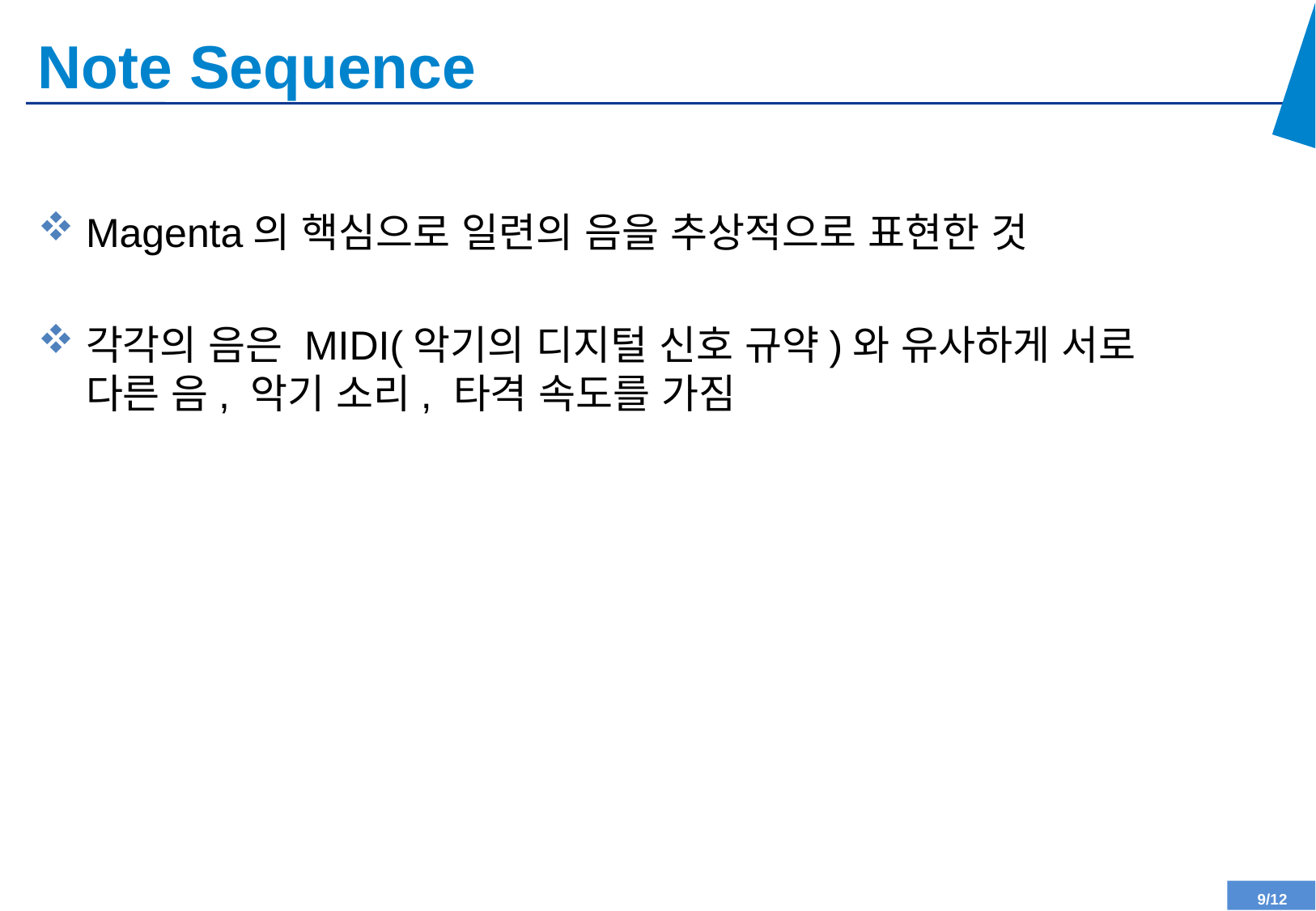

# Note Sequence

Magenta의 핵심으로 일련의 음을 추상적으로 표현한 것

각각의 음은 MIDI(악기의 디지털 신호 규약)와 유사하게 서로 다른 음, 악기 소리, 타격 속도를 가짐